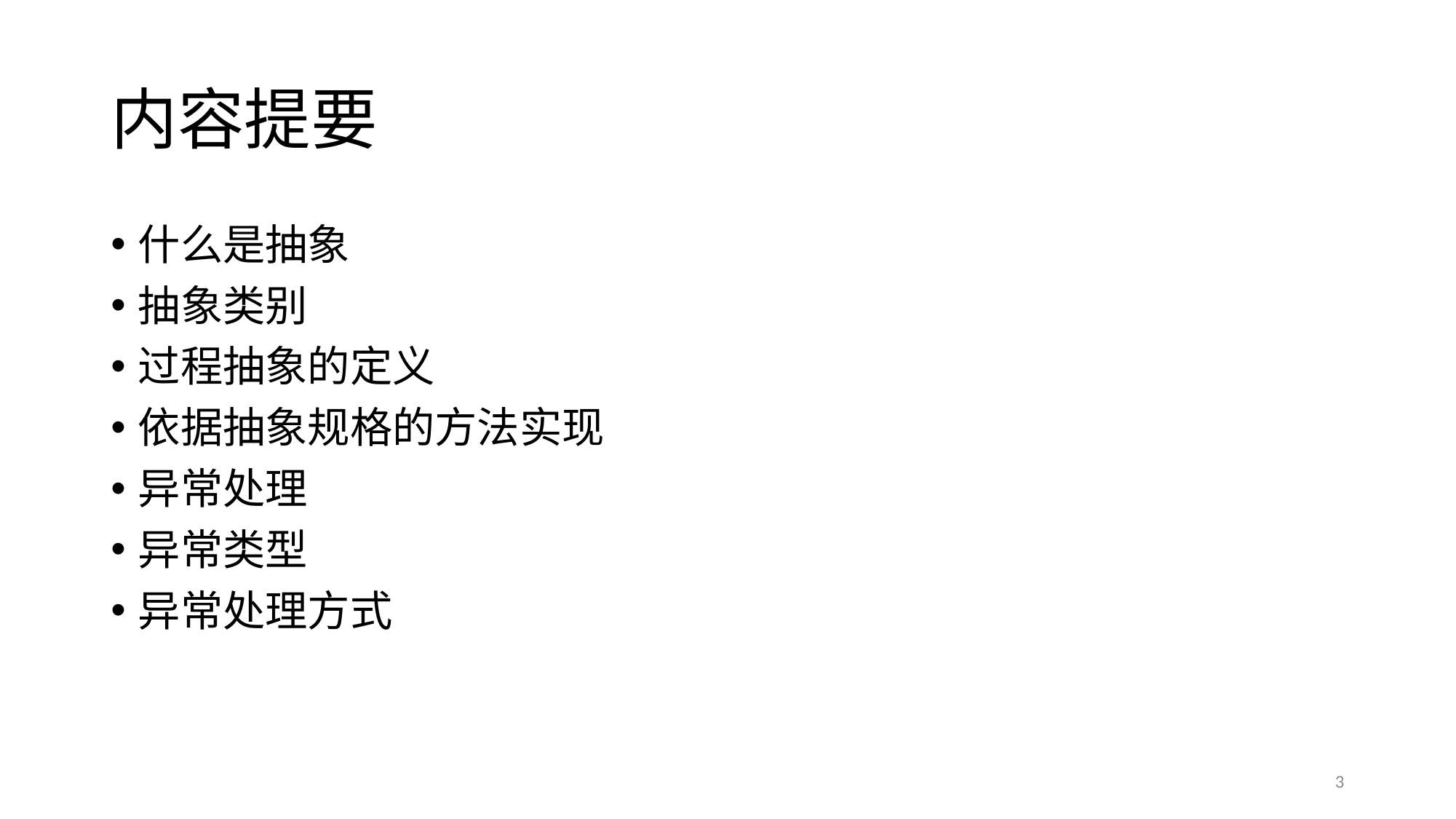

# 内容提要
什么是抽象
抽象类别
过程抽象的定义
依据抽象规格的方法实现
异常处理
异常类型
异常处理方式
3